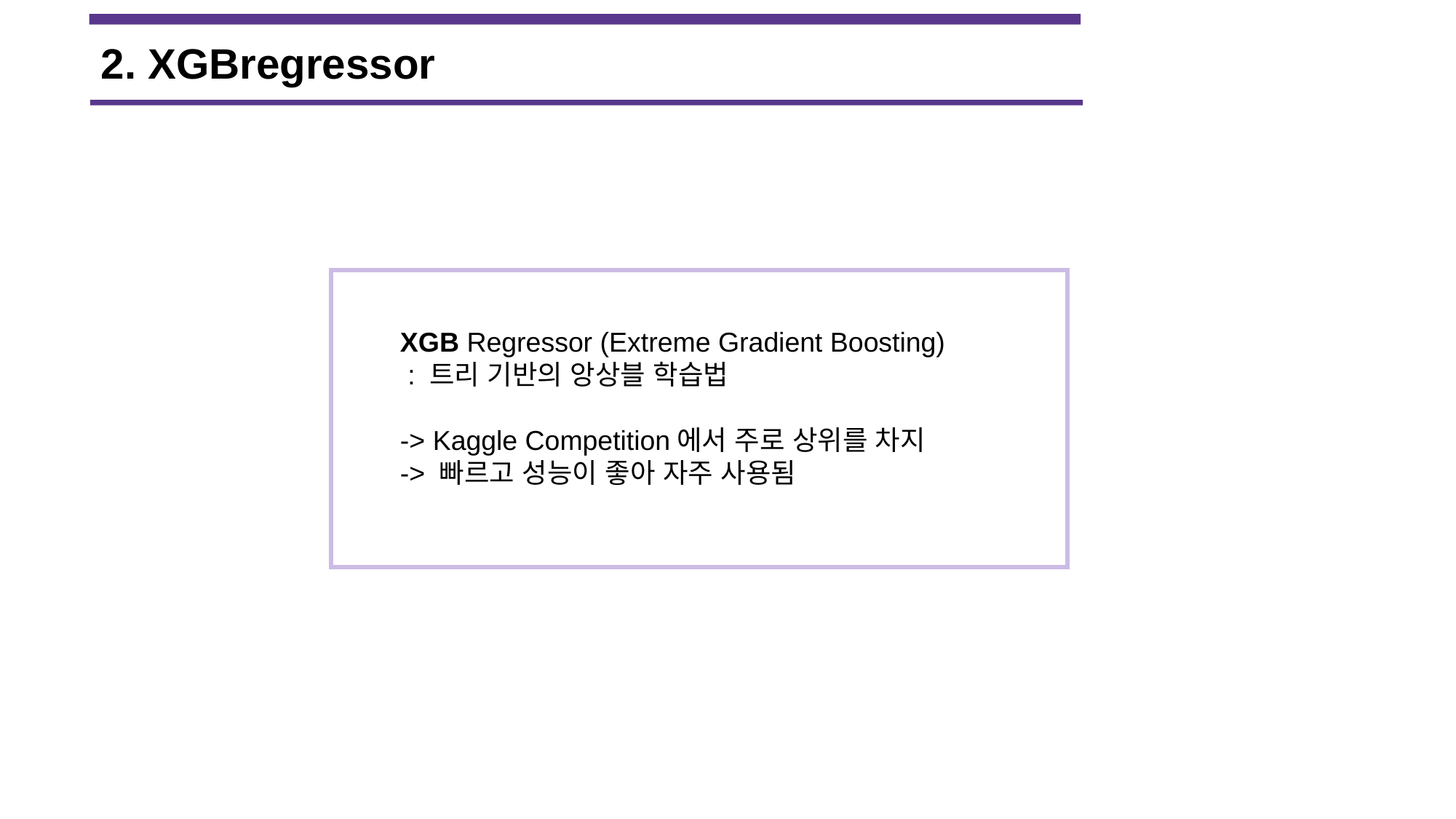

2. XGBregressor

XGB Regressor (Extreme Gradient Boosting)
 : 트리 기반의 앙상블 학습법

-> Kaggle Competition에서 주로 상위를 차지
-> 빠르고 성능이 좋아 자주 사용됨